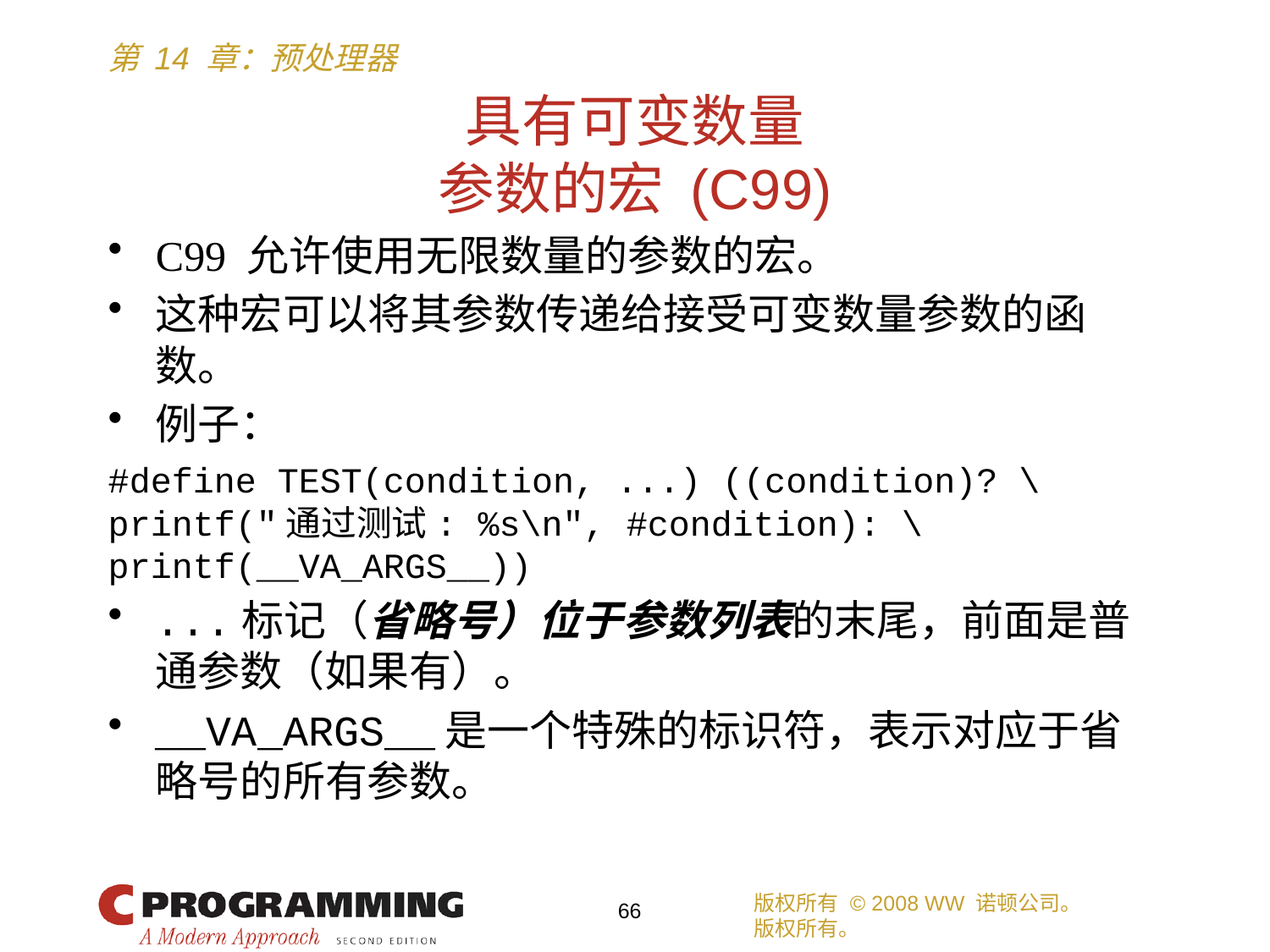

# 具有可变数量 参数的宏 (C99)
C99 允许使用无限数量的参数的宏。
这种宏可以将其参数传递给接受可变数量参数的函数。
例子：
#define TEST(condition, ...) ((condition)? \
printf("通过测试: %s\n", #condition): \
printf(__VA_ARGS__))
...标记（省略号）位于参数列表的末尾，前面是普通参数（如果有）。
__VA_ARGS__是一个特殊的标识符，表示对应于省略号的所有参数。
版权所有 © 2008 WW 诺顿公司。
版权所有。
66